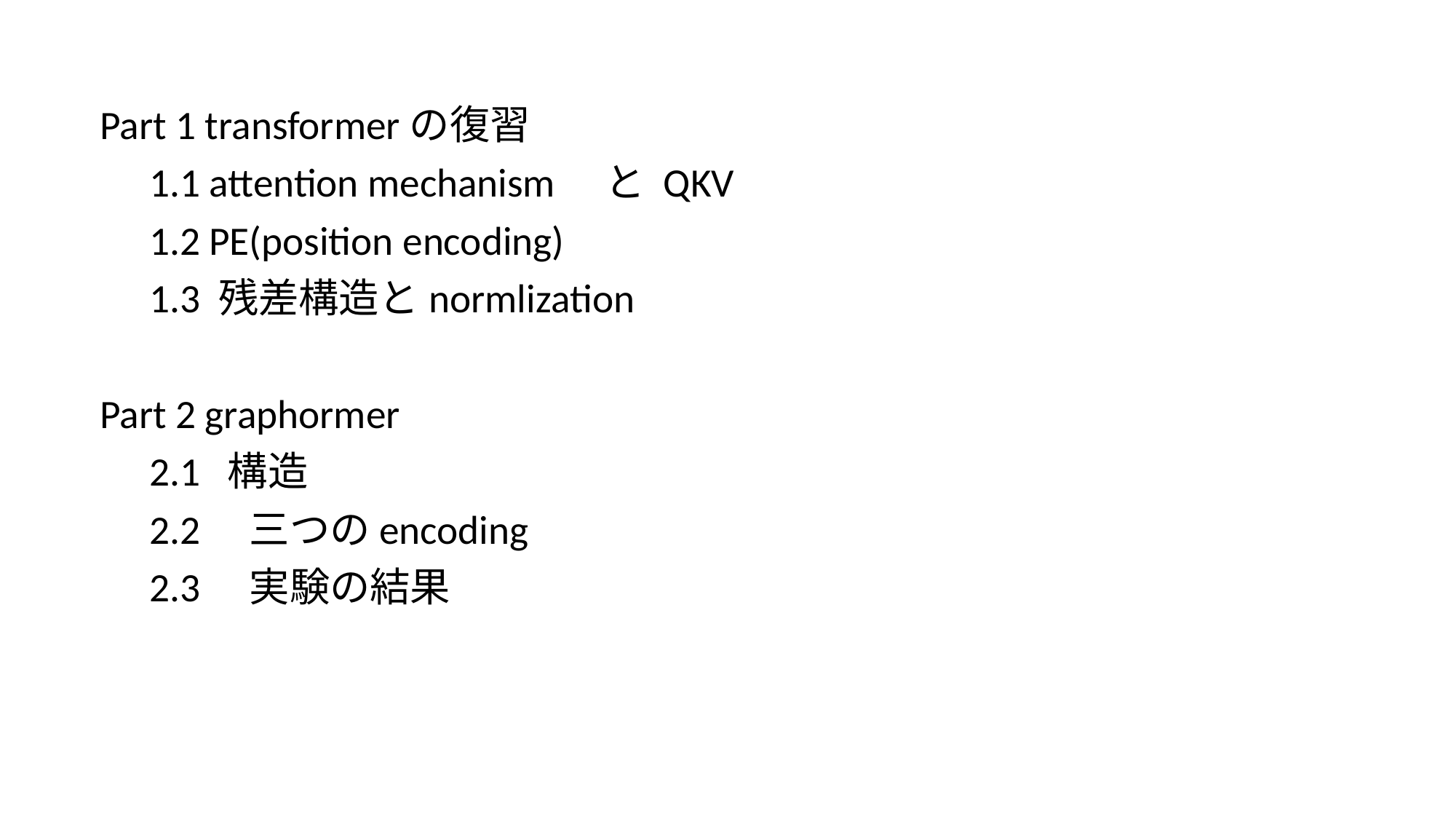

Part 1 transformerの復習
　1.1 attention mechanism　と QKV
　1.2 PE(position encoding)
　1.3 残差構造とnormlization

Part 2 graphormer
　2.1  構造
　2.2　三つのencoding
　2.3　実験の結果